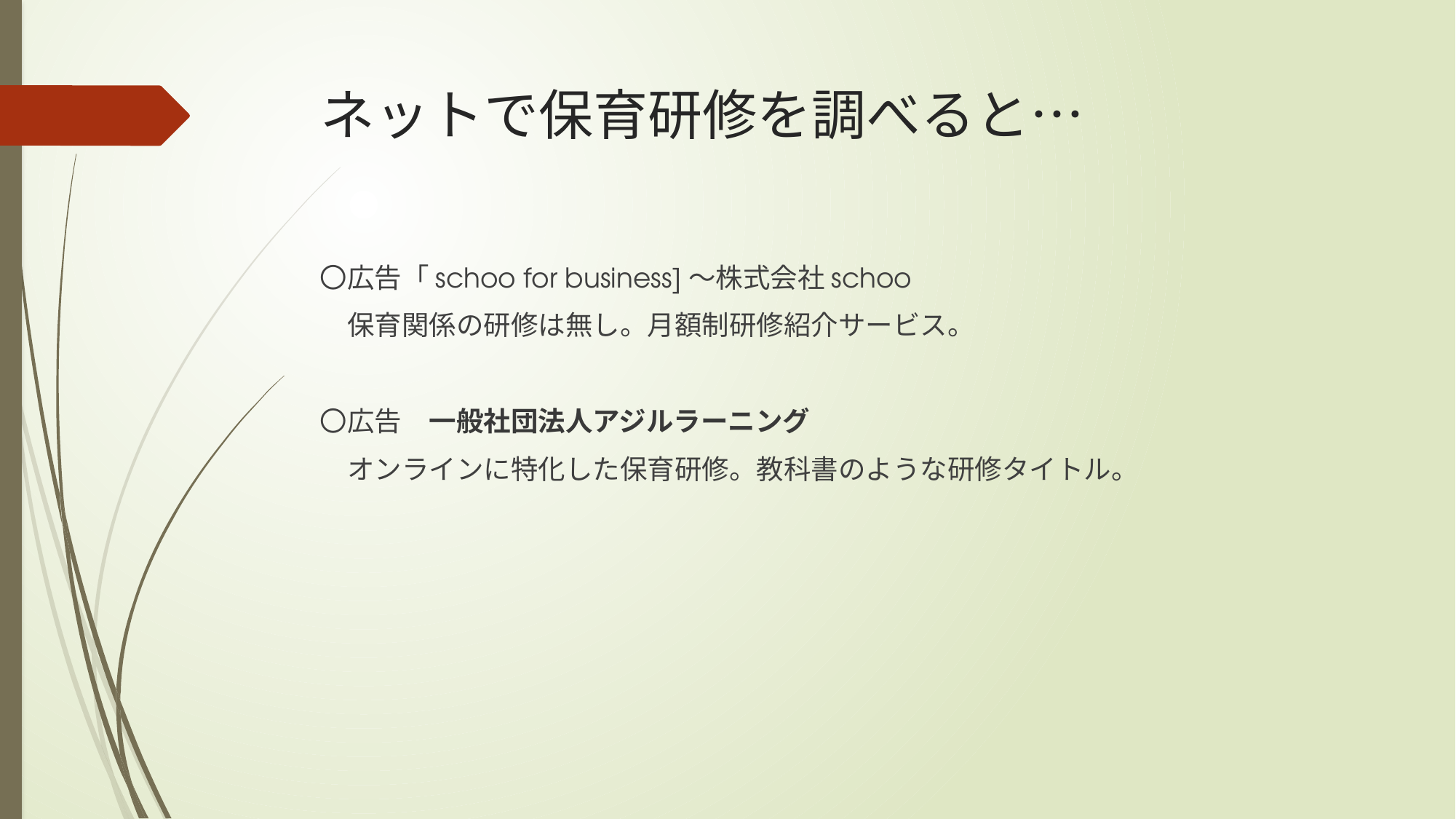

# ネットで保育研修を調べると…
〇広告「schoo for business]～株式会社schoo
　保育関係の研修は無し。月額制研修紹介サービス。

〇広告　一般社団法人アジルラーニング
　オンラインに特化した保育研修。教科書のような研修タイトル。